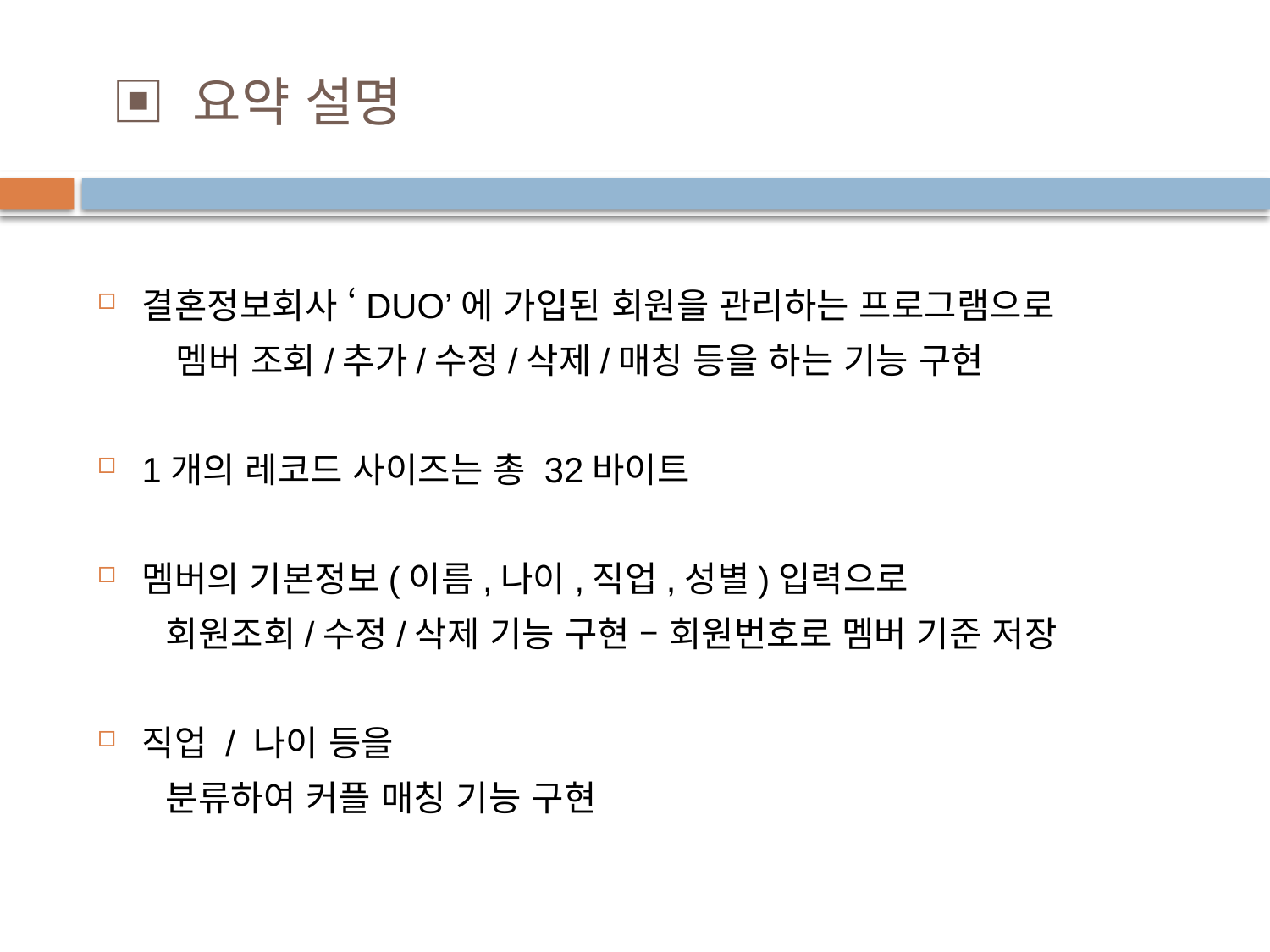

# ▣ 요약 설명

결혼정보회사 ‘DUO’에 가입된 회원을 관리하는 프로그램으로
       멤버 조회/추가/수정/삭제/매칭 등을 하는 기능 구현

1개의 레코드 사이즈는 총 32바이트

멤버의 기본정보(이름,나이,직업,성별)입력으로
      회원조회/수정/삭제 기능 구현 – 회원번호로 멤버 기준 저장

직업 / 나이 등을
      분류하여 커플 매칭 기능 구현